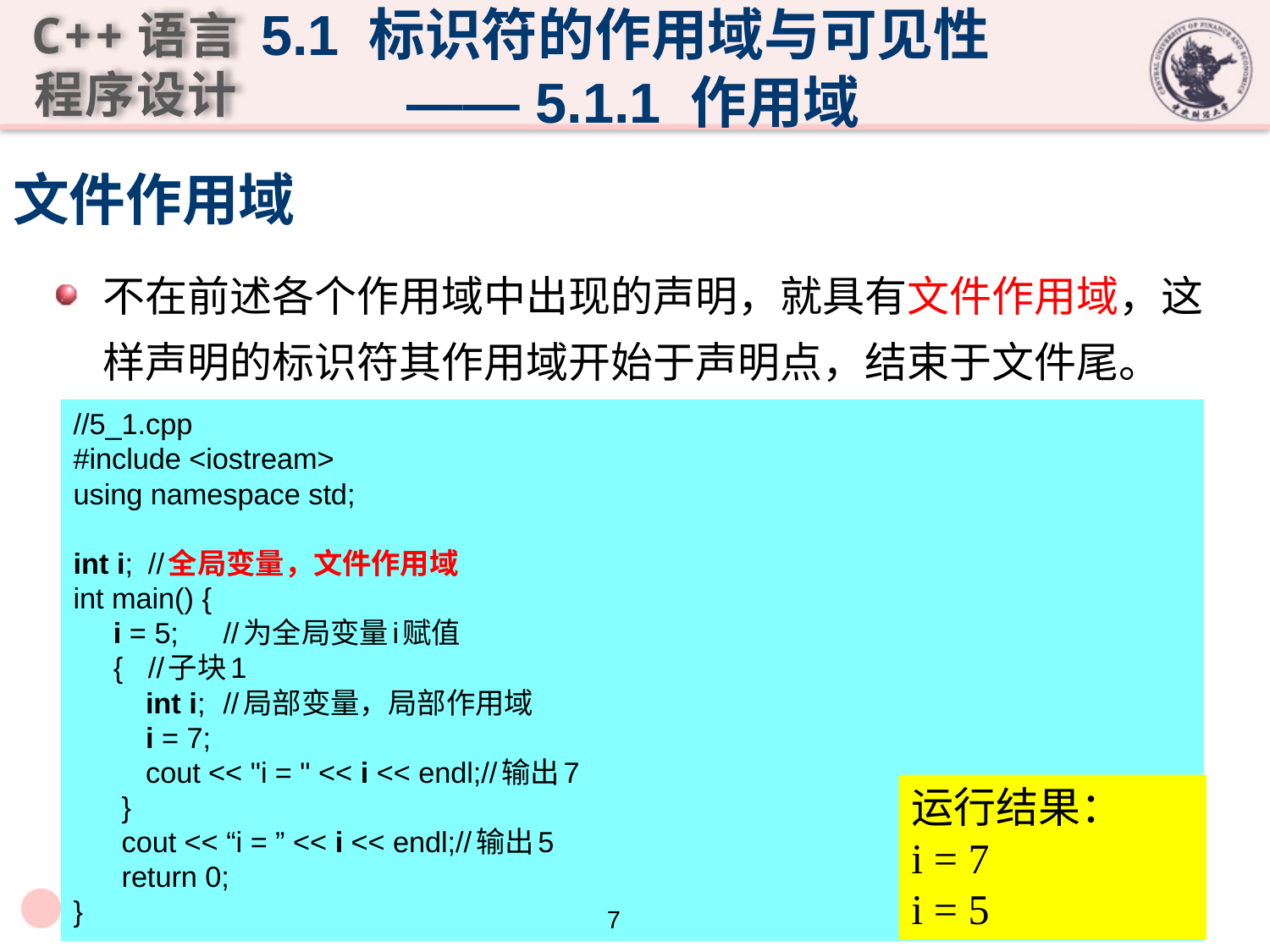

5.1 标识符的作用域与可见性
 —— 5.1.1 作用域
# 文件作用域
不在前述各个作用域中出现的声明，就具有文件作用域，这样声明的标识符其作用域开始于声明点，结束于文件尾。
//5_1.cpp
#include <iostream>
using namespace std;

int i;				//全局变量，文件作用域
int main() {
     i = 5;			//为全局变量i赋值
     {				//子块1
         int i;		//局部变量，局部作用域
         i = 7;
         cout << "i = " << i << endl;//输出7
      }
      cout << “i = ” << i << endl;//输出5
      return 0;
}
运行结果：
i = 7
i = 5
7